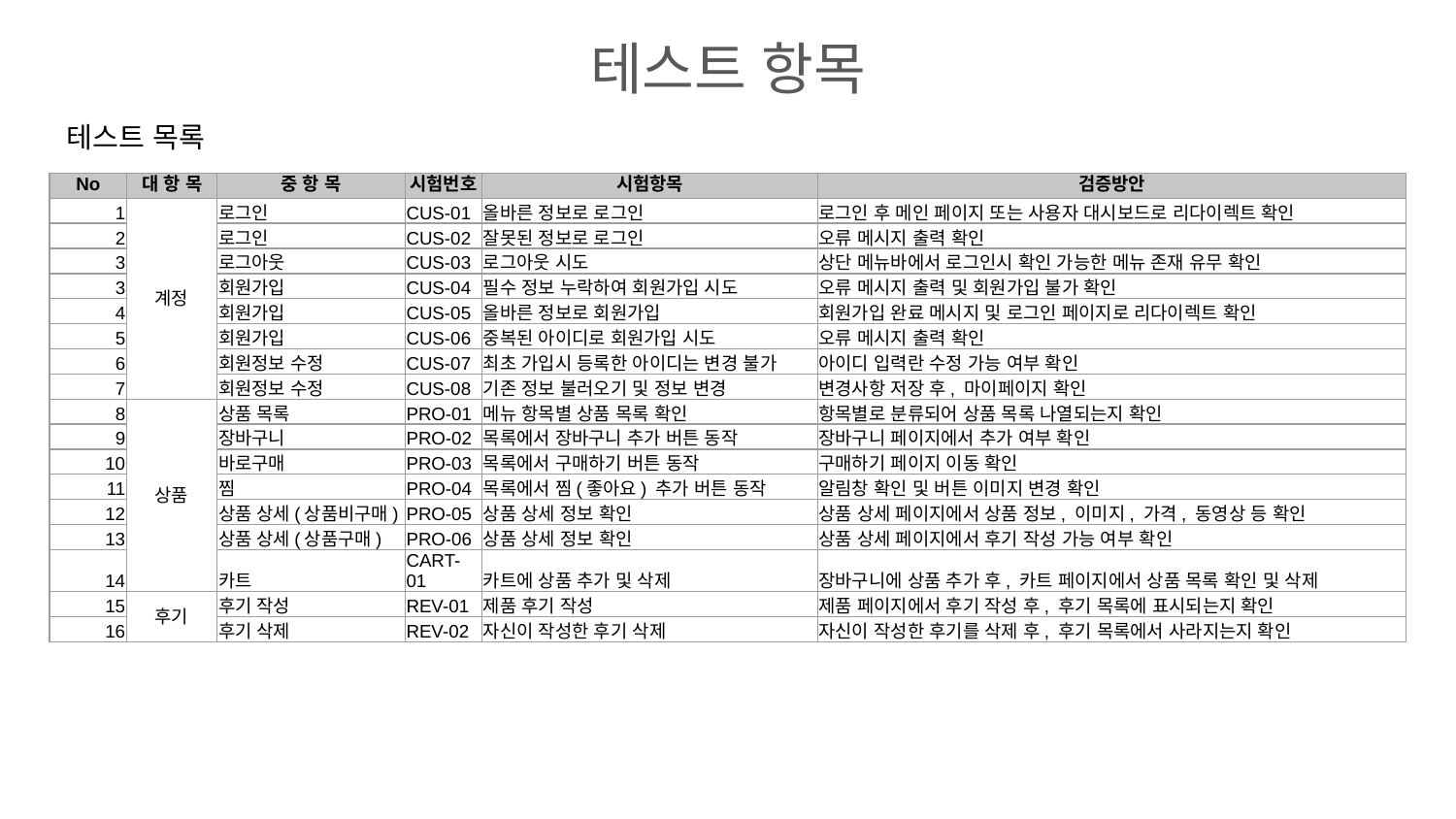

테스트 항목
테스트 목록

| No | 대 항 목 | 중 항 목 | 시험번호 | 시험항목 | 검증방안 |
| --- | --- | --- | --- | --- | --- |
| 1 | 계정 | 로그인 | CUS-01 | 올바른 정보로 로그인 | 로그인 후 메인 페이지 또는 사용자 대시보드로 리다이렉트 확인 |
| 2 |  | 로그인 | CUS-02 | 잘못된 정보로 로그인 | 오류 메시지 출력 확인 |
| 3 |  | 로그아웃 | CUS-03 | 로그아웃 시도 | 상단 메뉴바에서 로그인시 확인 가능한 메뉴 존재 유무 확인 |
| 3 |  | 회원가입 | CUS-04 | 필수 정보 누락하여 회원가입 시도 | 오류 메시지 출력 및 회원가입 불가 확인 |
| 4 |  | 회원가입 | CUS-05 | 올바른 정보로 회원가입 | 회원가입 완료 메시지 및 로그인 페이지로 리다이렉트 확인 |
| 5 |  | 회원가입 | CUS-06 | 중복된 아이디로 회원가입 시도 | 오류 메시지 출력 확인 |
| 6 |  | 회원정보 수정 | CUS-07 | 최초 가입시 등록한 아이디는 변경 불가 | 아이디 입력란 수정 가능 여부 확인 |
| 7 |  | 회원정보 수정 | CUS-08 | 기존 정보 불러오기 및 정보 변경 | 변경사항 저장 후, 마이페이지 확인 |
| 8 | 상품 | 상품 목록 | PRO-01 | 메뉴 항목별 상품 목록 확인 | 항목별로 분류되어 상품 목록 나열되는지 확인 |
| 9 |  | 장바구니 | PRO-02 | 목록에서 장바구니 추가 버튼 동작 | 장바구니 페이지에서 추가 여부 확인 |
| 10 |  | 바로구매 | PRO-03 | 목록에서 구매하기 버튼 동작 | 구매하기 페이지 이동 확인 |
| 11 |  | 찜 | PRO-04 | 목록에서 찜(좋아요) 추가 버튼 동작 | 알림창 확인 및 버튼 이미지 변경 확인 |
| 12 |  | 상품 상세(상품비구매) | PRO-05 | 상품 상세 정보 확인 | 상품 상세 페이지에서 상품 정보, 이미지, 가격, 동영상 등 확인 |
| 13 |  | 상품 상세(상품구매) | PRO-06 | 상품 상세 정보 확인 | 상품 상세 페이지에서 후기 작성 가능 여부 확인 |
| 14 |  | 카트 | CART-01 | 카트에 상품 추가 및 삭제 | 장바구니에 상품 추가 후, 카트 페이지에서 상품 목록 확인 및 삭제 |
| 15 | 후기 | 후기 작성 | REV-01 | 제품 후기 작성 | 제품 페이지에서 후기 작성 후, 후기 목록에 표시되는지 확인 |
| 16 |  | 후기 삭제 | REV-02 | 자신이 작성한 후기 삭제 | 자신이 작성한 후기를 삭제 후, 후기 목록에서 사라지는지 확인 |